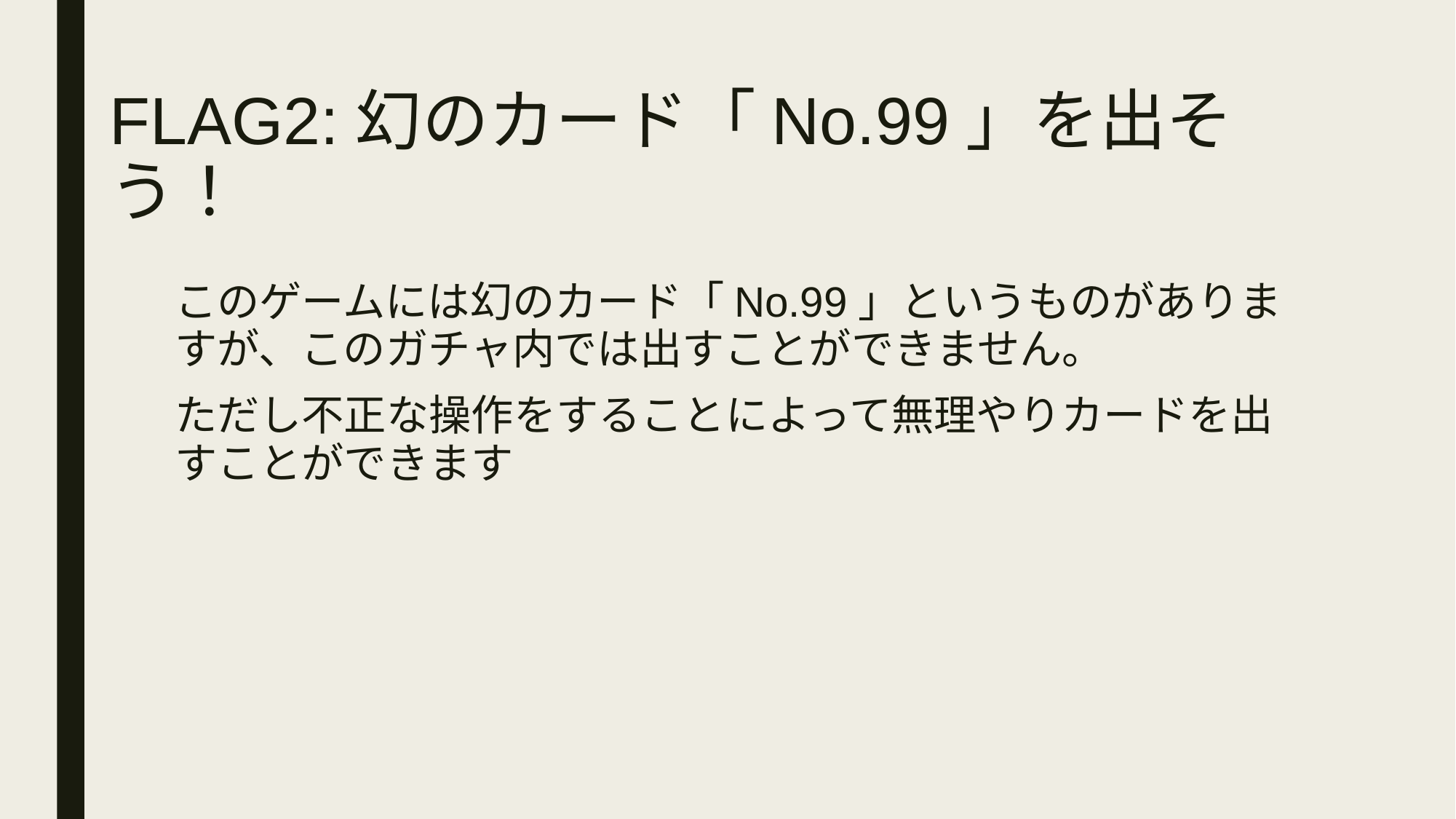

# FLAG2:幻のカード「No.99」を出そう！
このゲームには幻のカード「No.99」というものがありますが、このガチャ内では出すことができません。
ただし不正な操作をすることによって無理やりカードを出すことができます